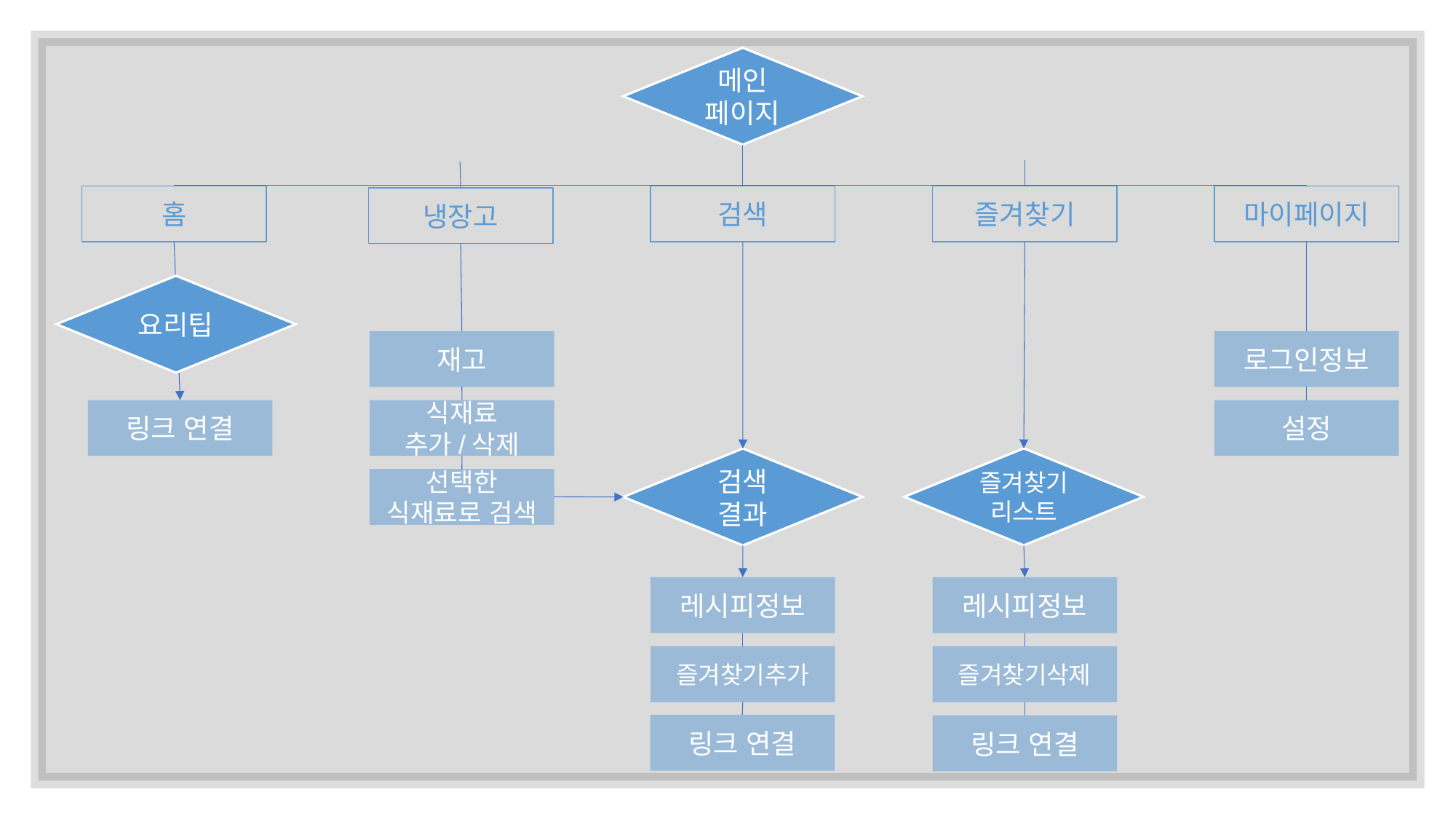

메인
페이지
검색
즐겨찾기
마이페이지
홈
냉장고
요리팁
재고
로그인정보
링크 연결
설정
식재료
추가/삭제
즐겨찾기
리스트
검색
결과
선택한 식재료로 검색
레시피정보
레시피정보
즐겨찾기삭제
즐겨찾기추가
링크 연결
링크 연결